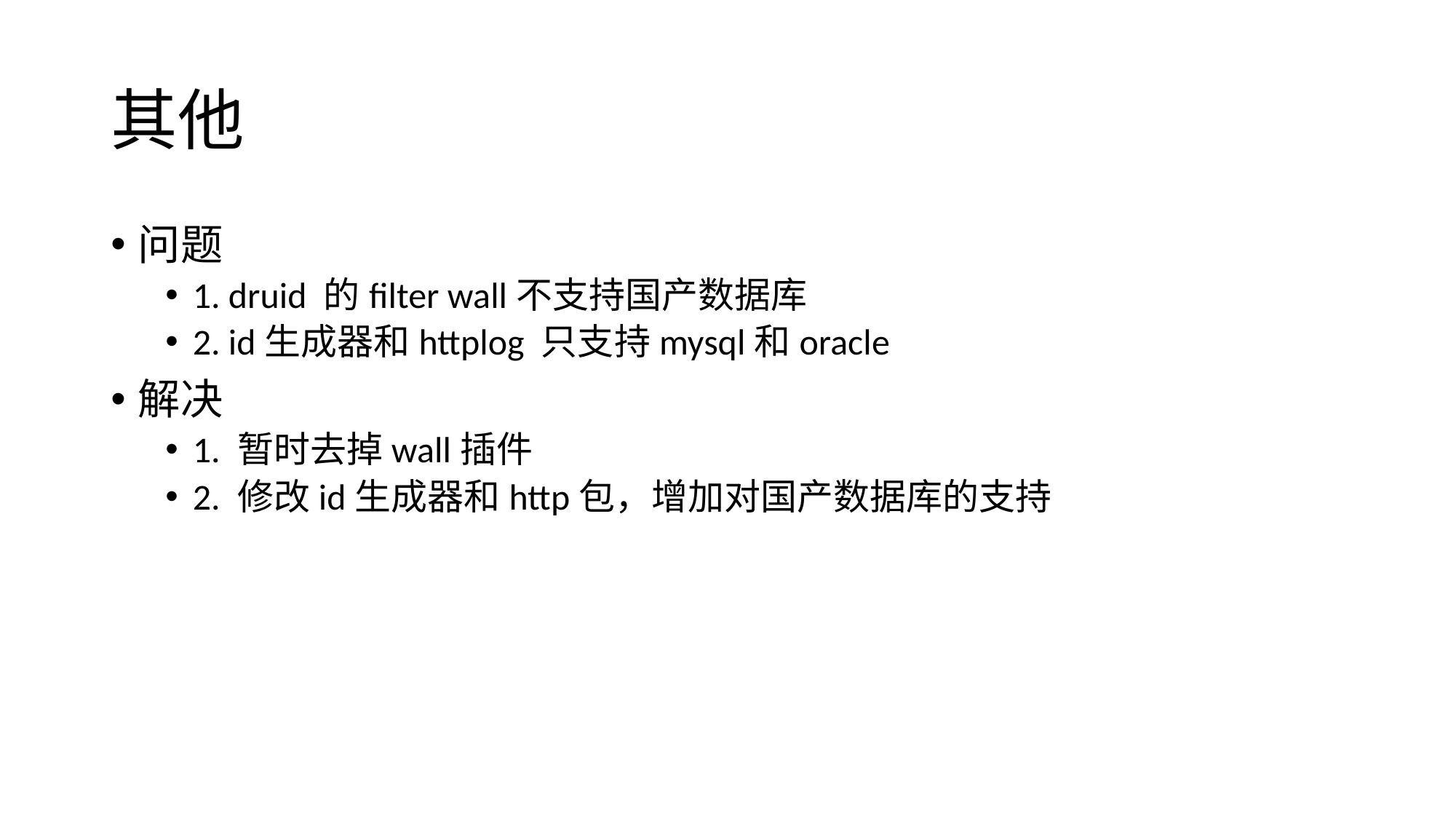

# 其他
问题
1. druid 的filter wall不支持国产数据库
2. id生成器和httplog 只支持mysql和oracle
解决
1. 暂时去掉wall插件
2. 修改id生成器和http包，增加对国产数据库的支持